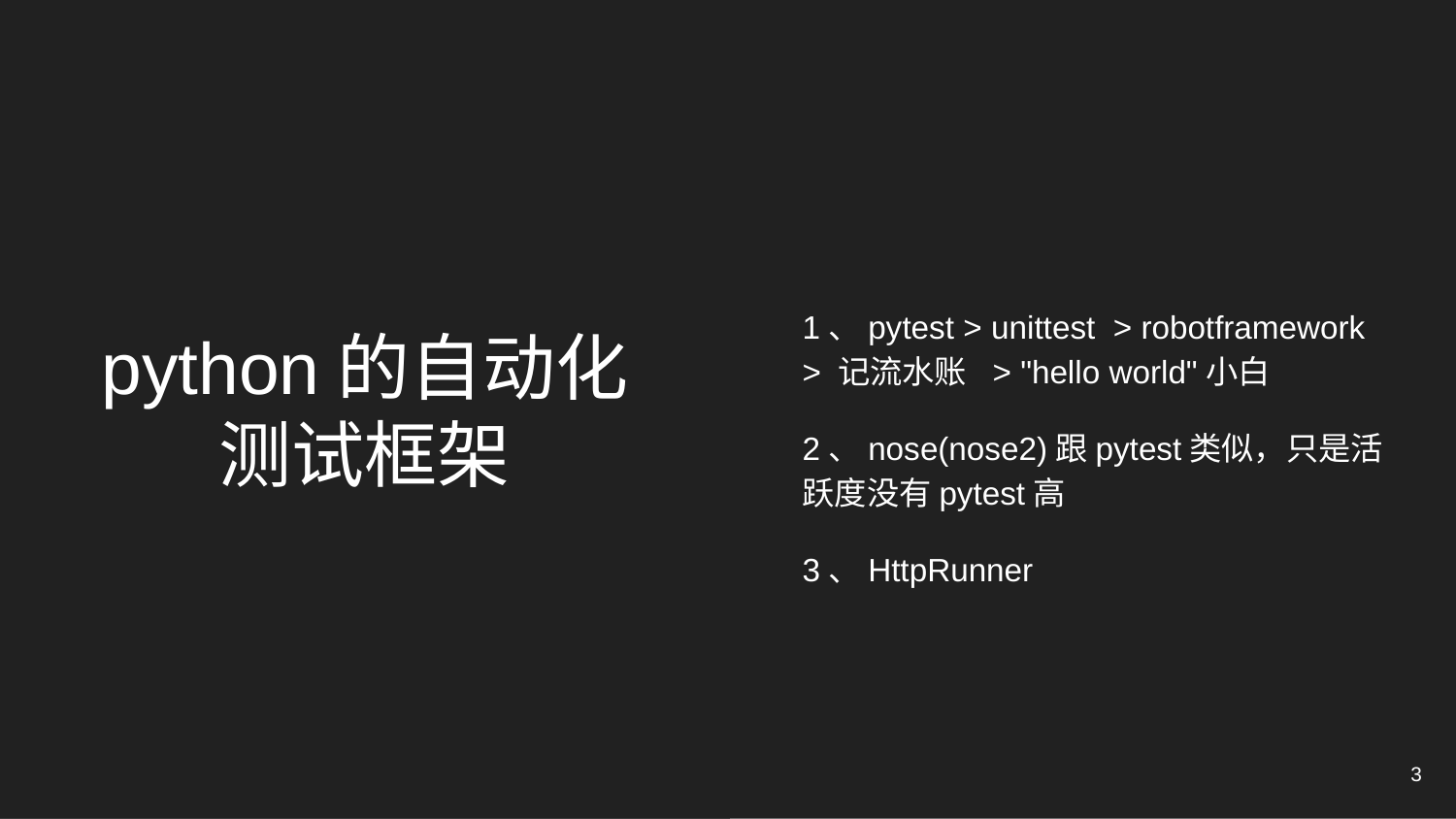

# python的自动化测试框架

1、pytest > unittest  > robotframework > 记流水账  > "hello world"小白
2、nose(nose2)跟pytest类似，只是活跃度没有pytest高
3、HttpRunner
3